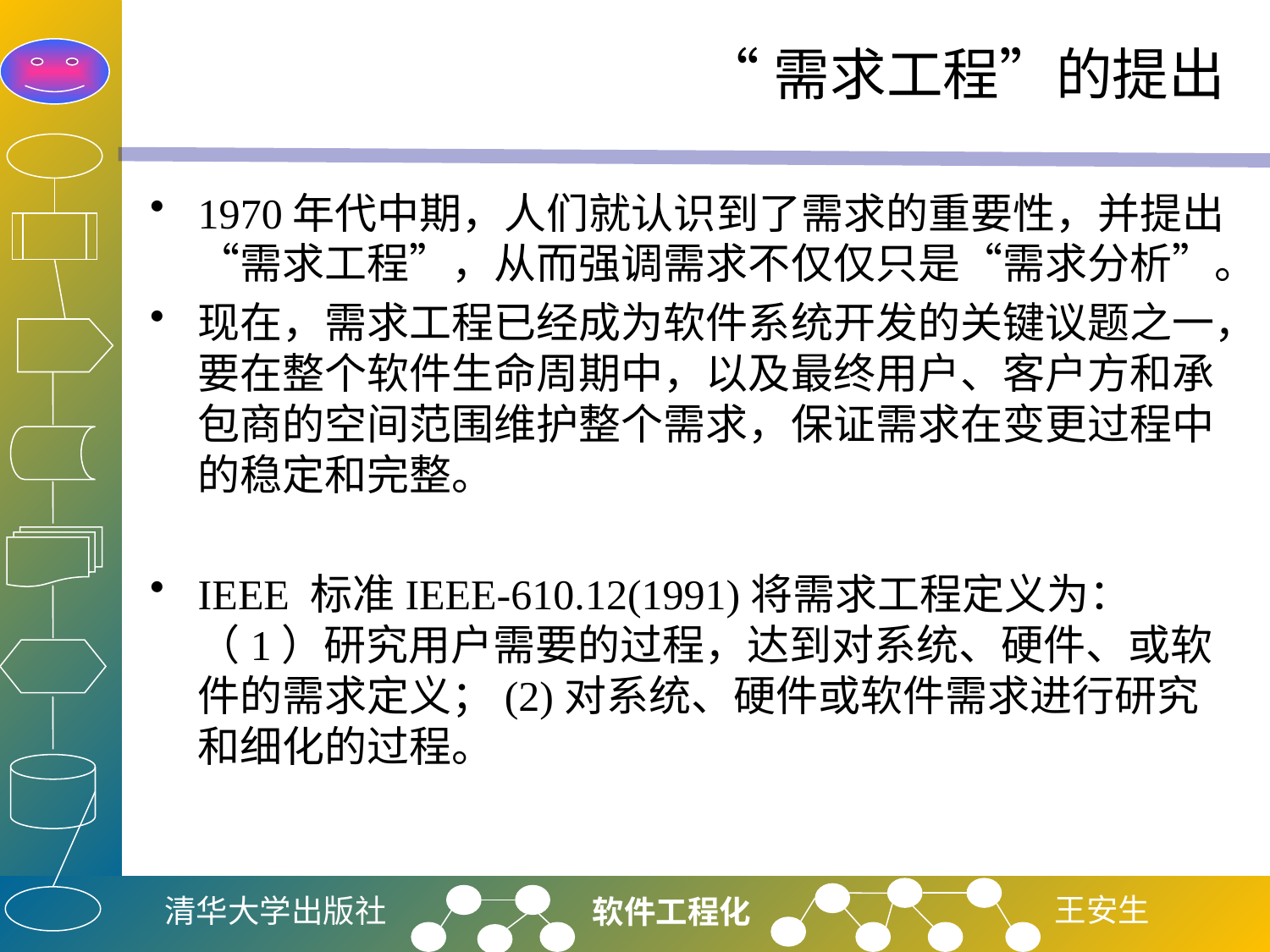

# “需求工程”的提出
1970年代中期，人们就认识到了需求的重要性，并提出“需求工程”，从而强调需求不仅仅只是“需求分析”。
现在，需求工程已经成为软件系统开发的关键议题之一，要在整个软件生命周期中，以及最终用户、客户方和承包商的空间范围维护整个需求，保证需求在变更过程中的稳定和完整。

IEEE 标准IEEE-610.12(1991)将需求工程定义为：（1）研究用户需要的过程，达到对系统、硬件、或软件的需求定义；(2)对系统、硬件或软件需求进行研究和细化的过程。